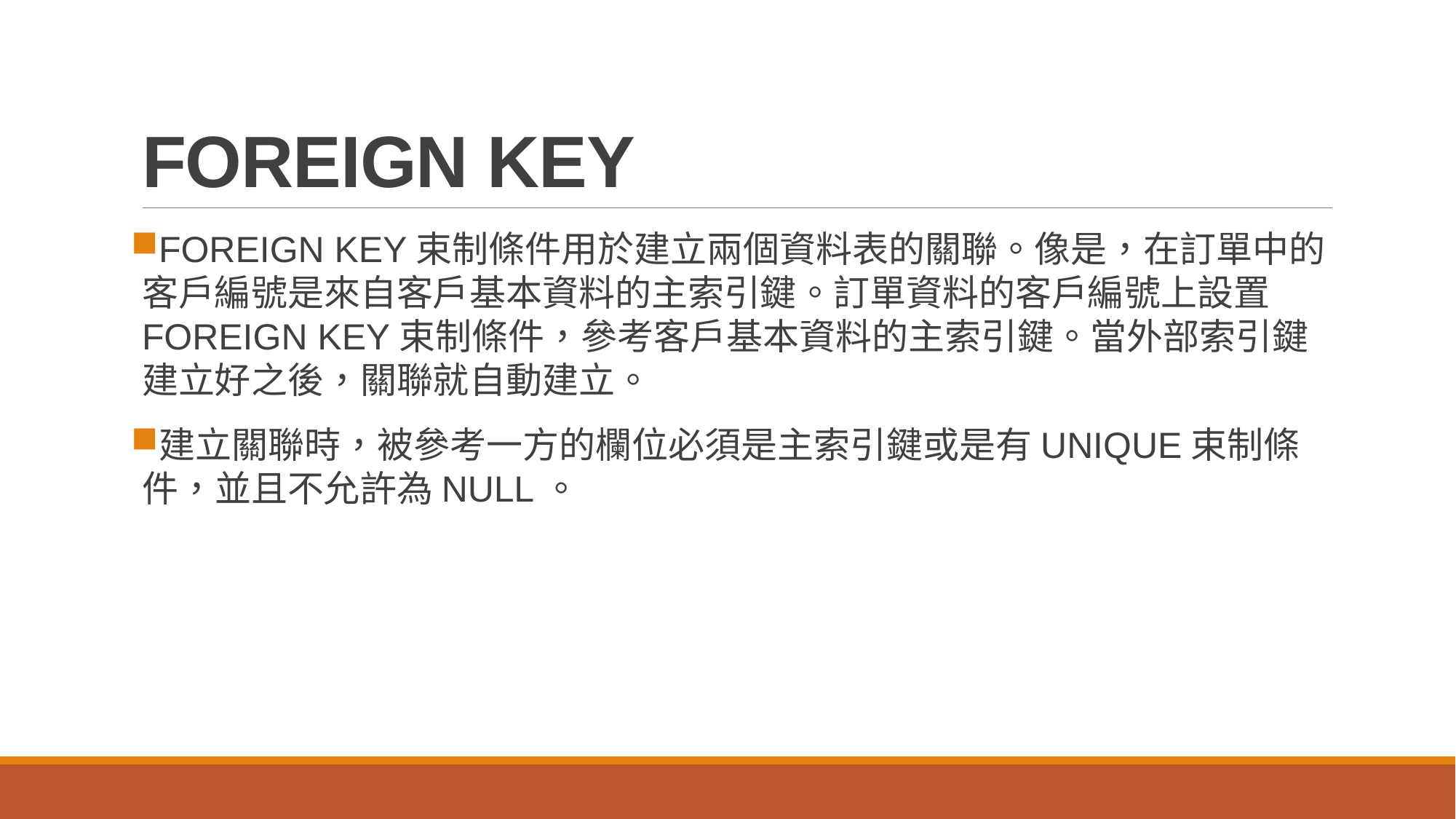

# FOREIGN KEY
FOREIGN KEY束制條件用於建立兩個資料表的關聯。像是，在訂單中的客戶編號是來自客戶基本資料的主索引鍵。訂單資料的客戶編號上設置FOREIGN KEY束制條件，參考客戶基本資料的主索引鍵。當外部索引鍵建立好之後，關聯就自動建立。
建立關聯時，被參考一方的欄位必須是主索引鍵或是有UNIQUE束制條件，並且不允許為NULL。